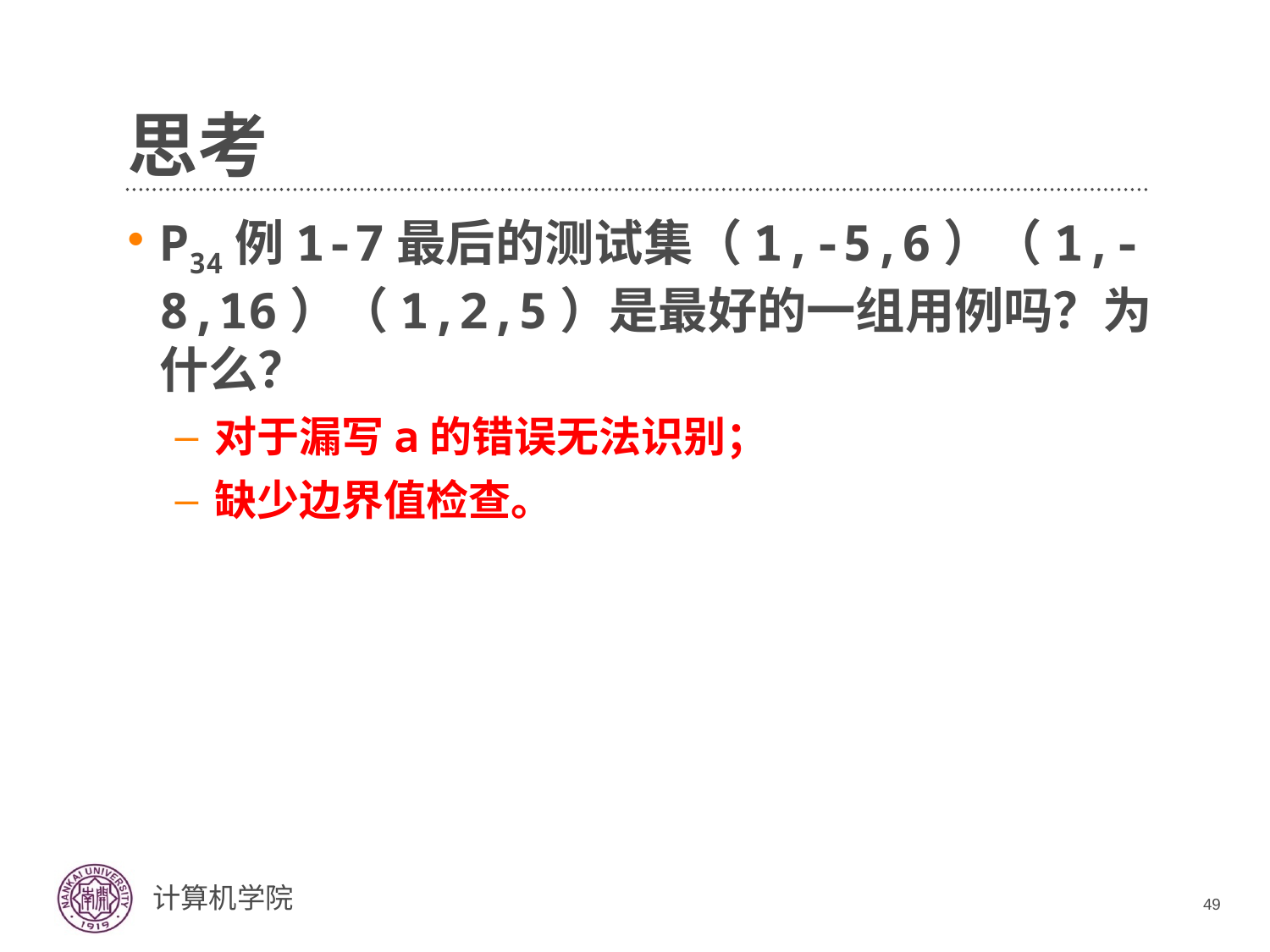

# 思考
P34例1-7最后的测试集（1,-5,6）（1,-8,16）（1,2,5）是最好的一组用例吗？为什么？
对于漏写a的错误无法识别；
缺少边界值检查。
49